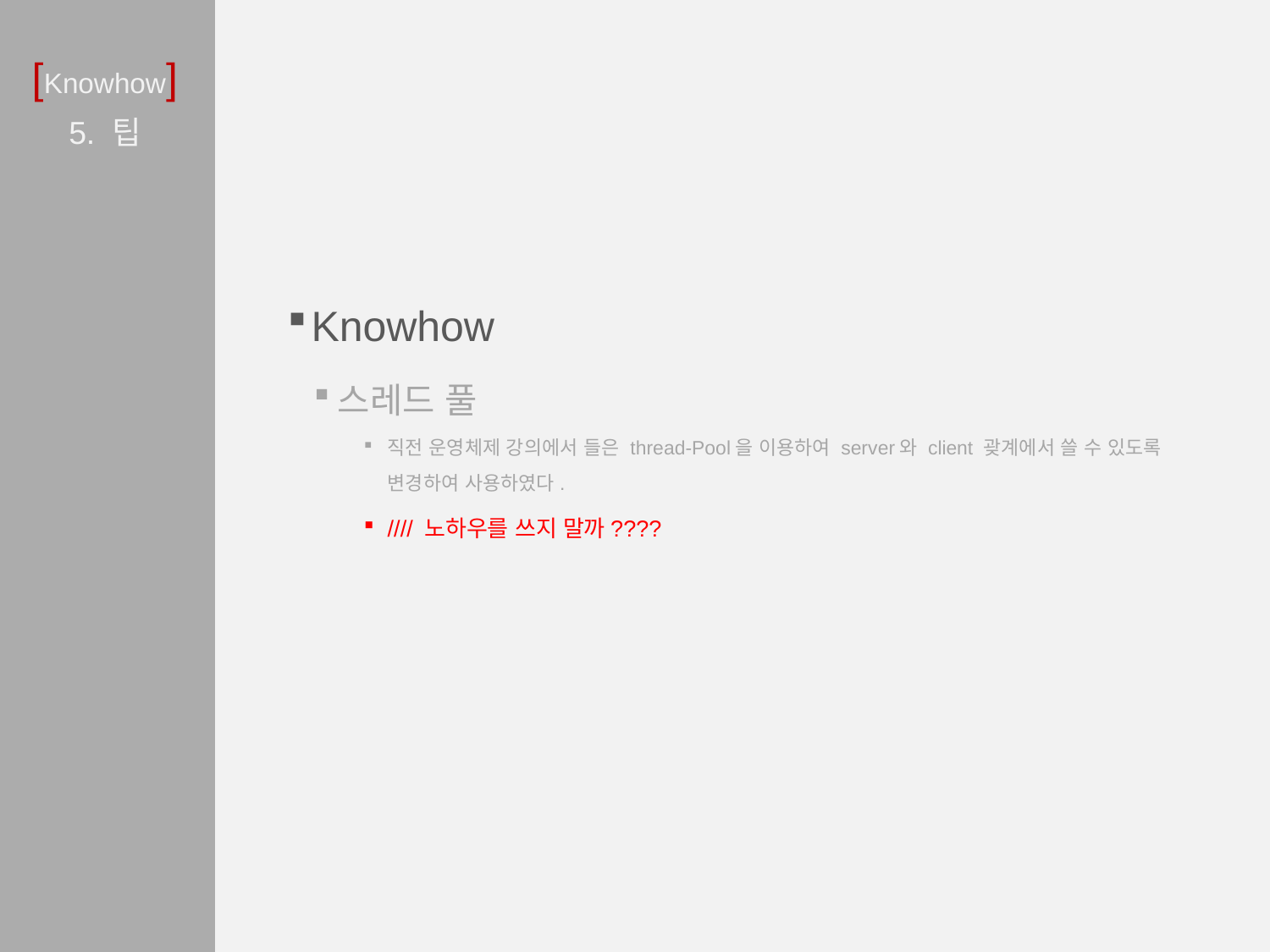

# [Knowhow]
Knowhow
스레드 풀
직전 운영체제 강의에서 들은 thread-Pool을 이용하여 server와 client 괒계에서 쓸 수 있도록 변경하여 사용하였다.
//// 노하우를 쓰지 말까????
5. 팁

12